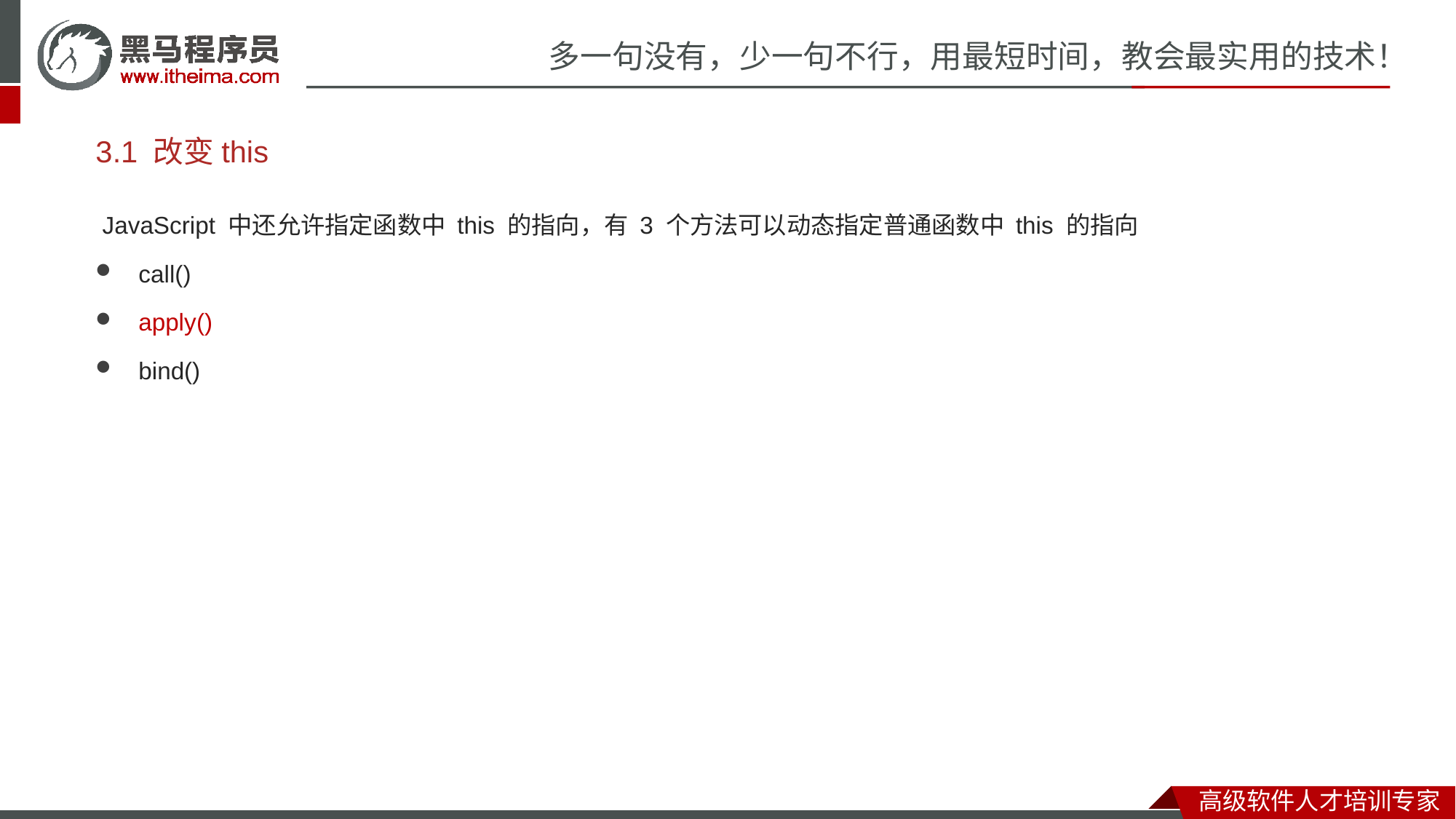

# 3.1 改变this
 JavaScript 中还允许指定函数中 this 的指向，有 3 个方法可以动态指定普通函数中 this 的指向
call()
apply()
bind()